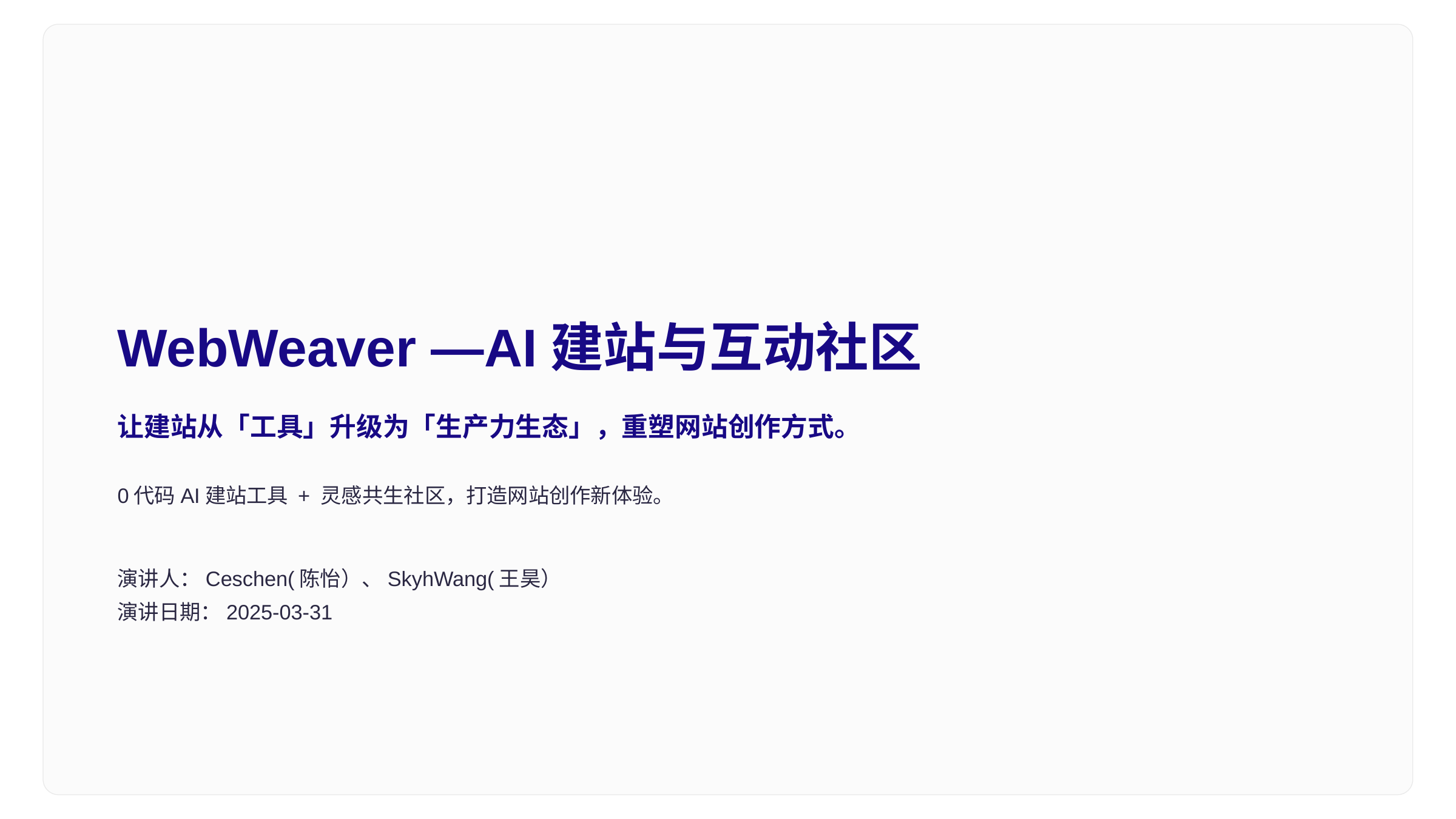

WebWeaver —AI建站与互动社区
让建站从「工具」升级为「生产力生态」，重塑网站创作方式。
0代码AI建站工具 + 灵感共生社区，打造网站创作新体验。
演讲人：Ceschen(陈怡）、SkyhWang(王昊）
演讲日期：2025-03-31